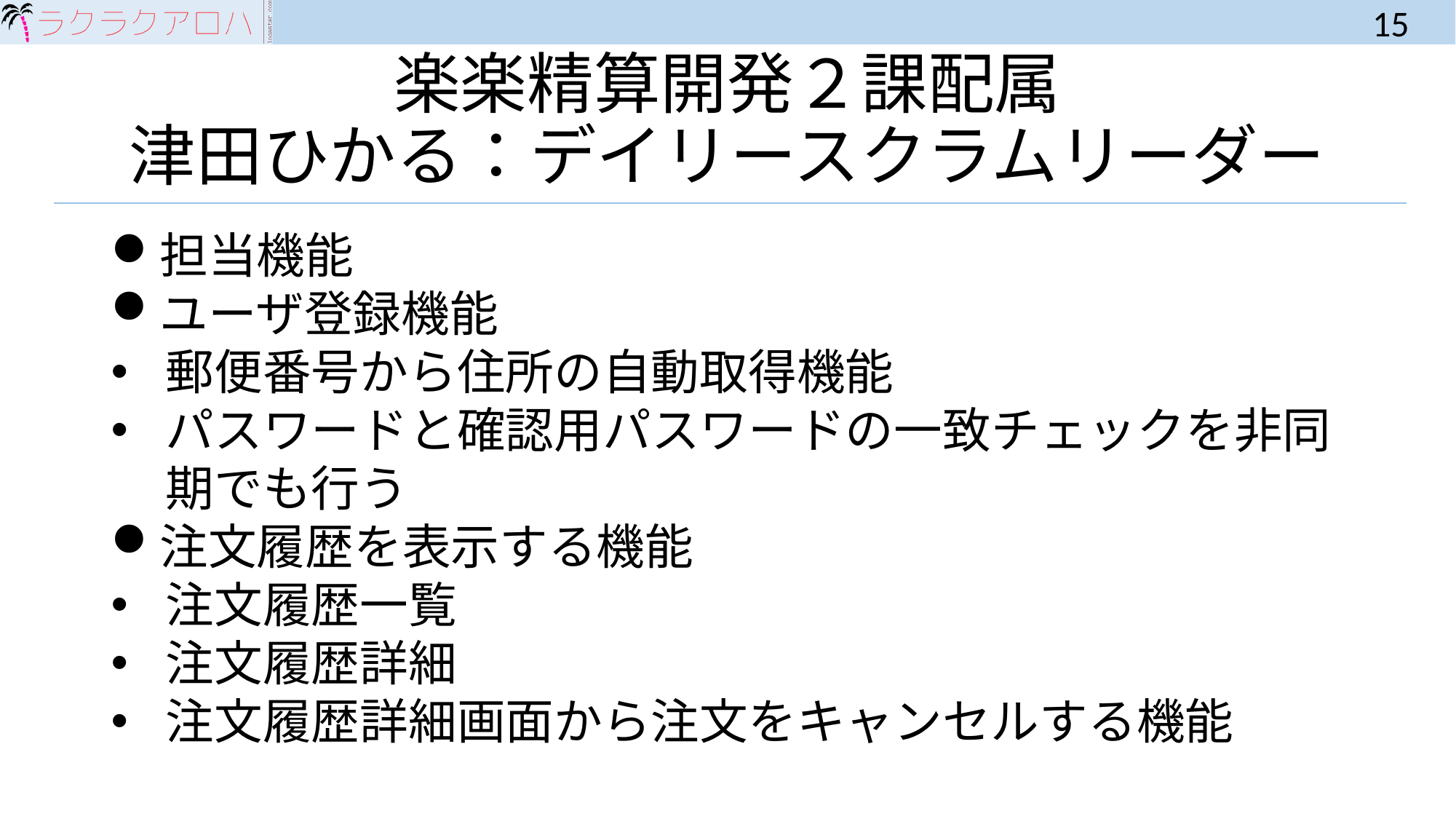

15
# 楽楽精算開発２課配属 津田ひかる：デイリースクラムリーダー
担当機能
ユーザ登録機能
郵便番号から住所の自動取得機能
パスワードと確認用パスワードの一致チェックを非同期でも行う
注文履歴を表示する機能
注文履歴一覧
注文履歴詳細
注文履歴詳細画面から注文をキャンセルする機能